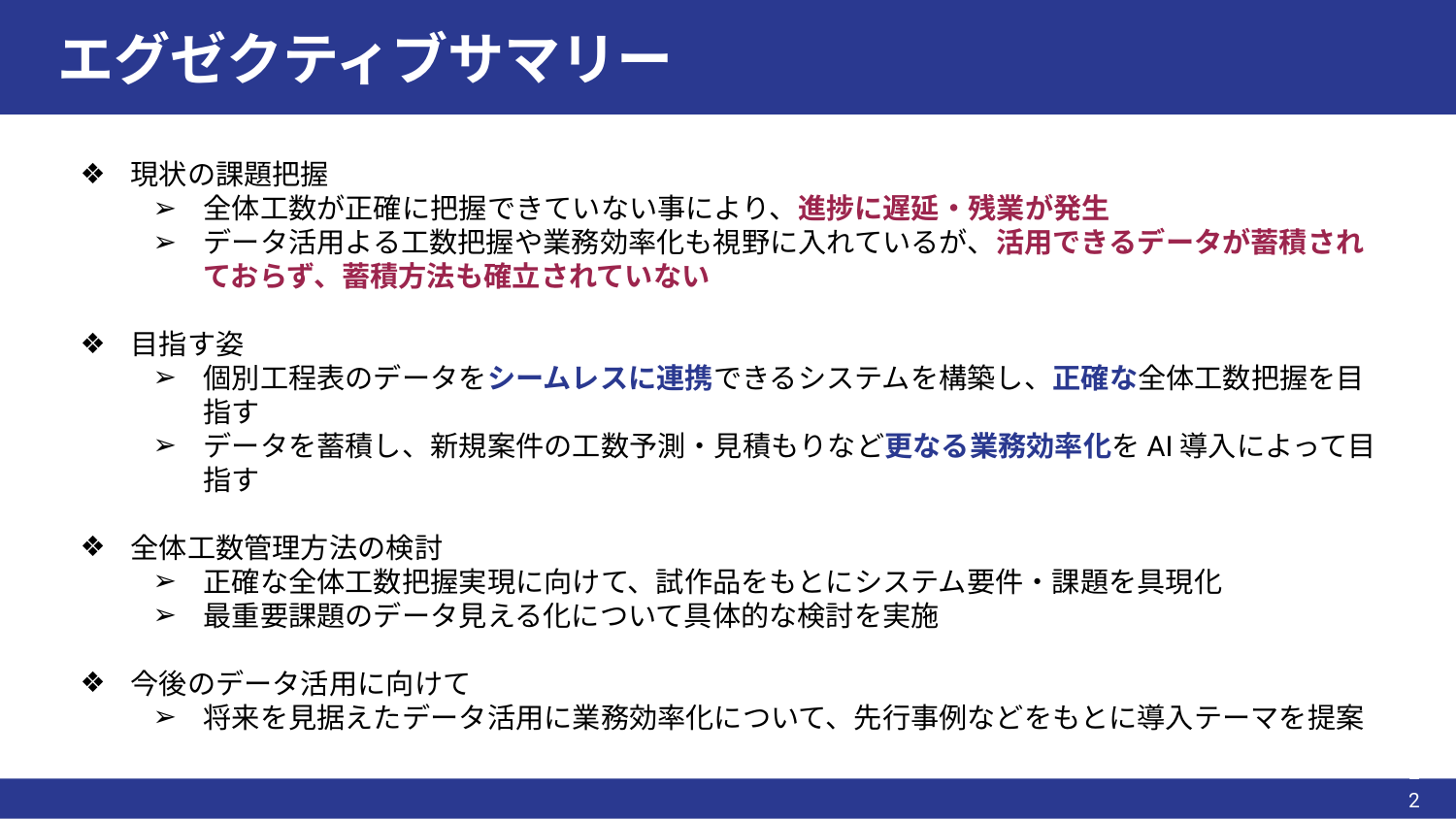

# エグゼクティブサマリー
現状の課題把握
全体工数が正確に把握できていない事により、進捗に遅延・残業が発生
データ活用よる工数把握や業務効率化も視野に入れているが、活用できるデータが蓄積されておらず、蓄積方法も確立されていない

目指す姿
個別工程表のデータをシームレスに連携できるシステムを構築し、正確な全体工数把握を目指す
データを蓄積し、新規案件の工数予測・見積もりなど更なる業務効率化をAI導入によって目指す

全体工数管理方法の検討
正確な全体工数把握実現に向けて、試作品をもとにシステム要件・課題を具現化
最重要課題のデータ見える化について具体的な検討を実施

今後のデータ活用に向けて
将来を見据えたデータ活用に業務効率化について、先行事例などをもとに導入テーマを提案
2
2